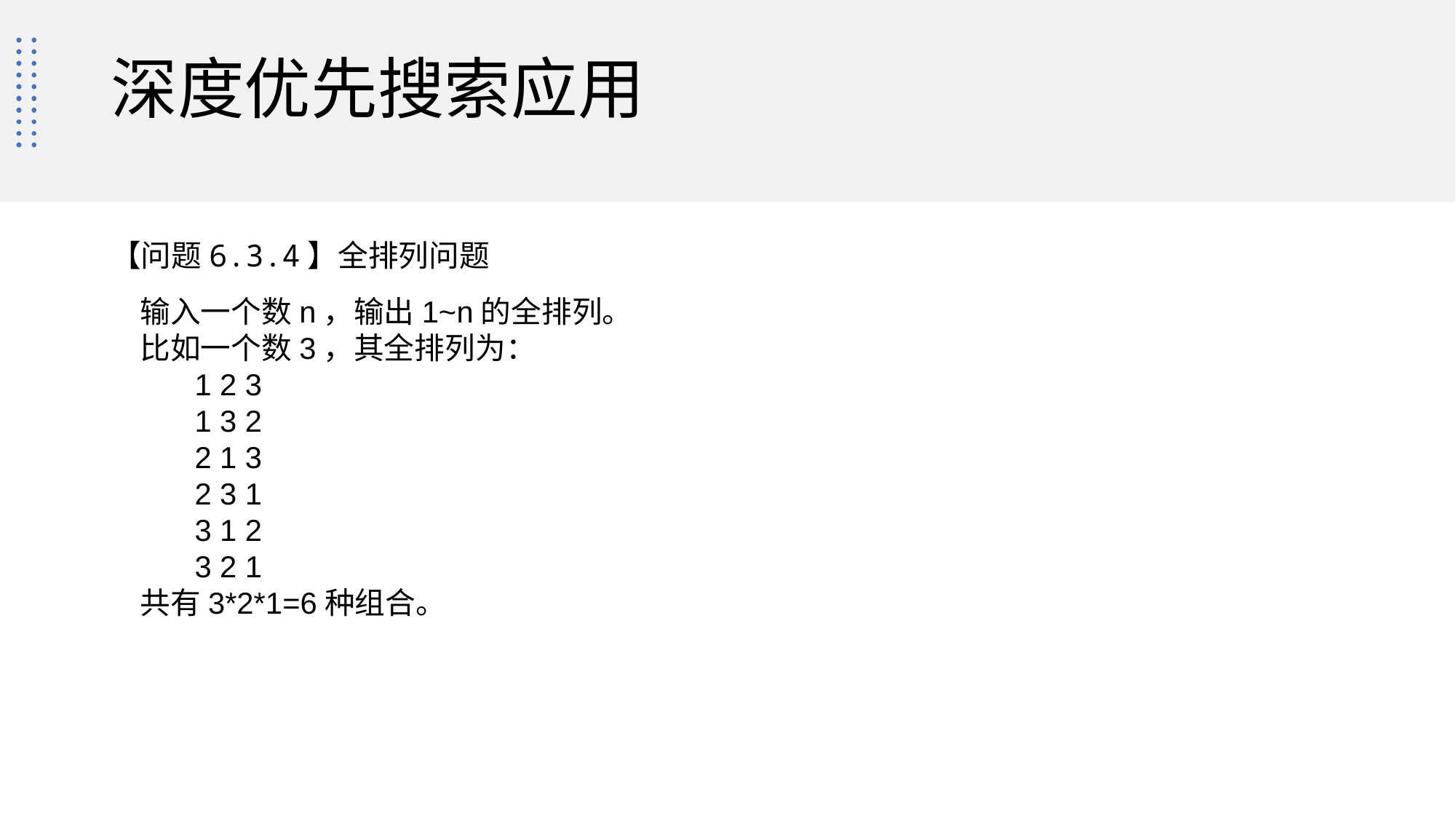

# 深度优先搜索应用
【问题6.3.4】全排列问题
输入一个数n，输出1~n的全排列。
比如一个数3，其全排列为：
1 2 3
1 3 2
2 1 3
2 3 1
3 1 2
3 2 1
共有3*2*1=6种组合。